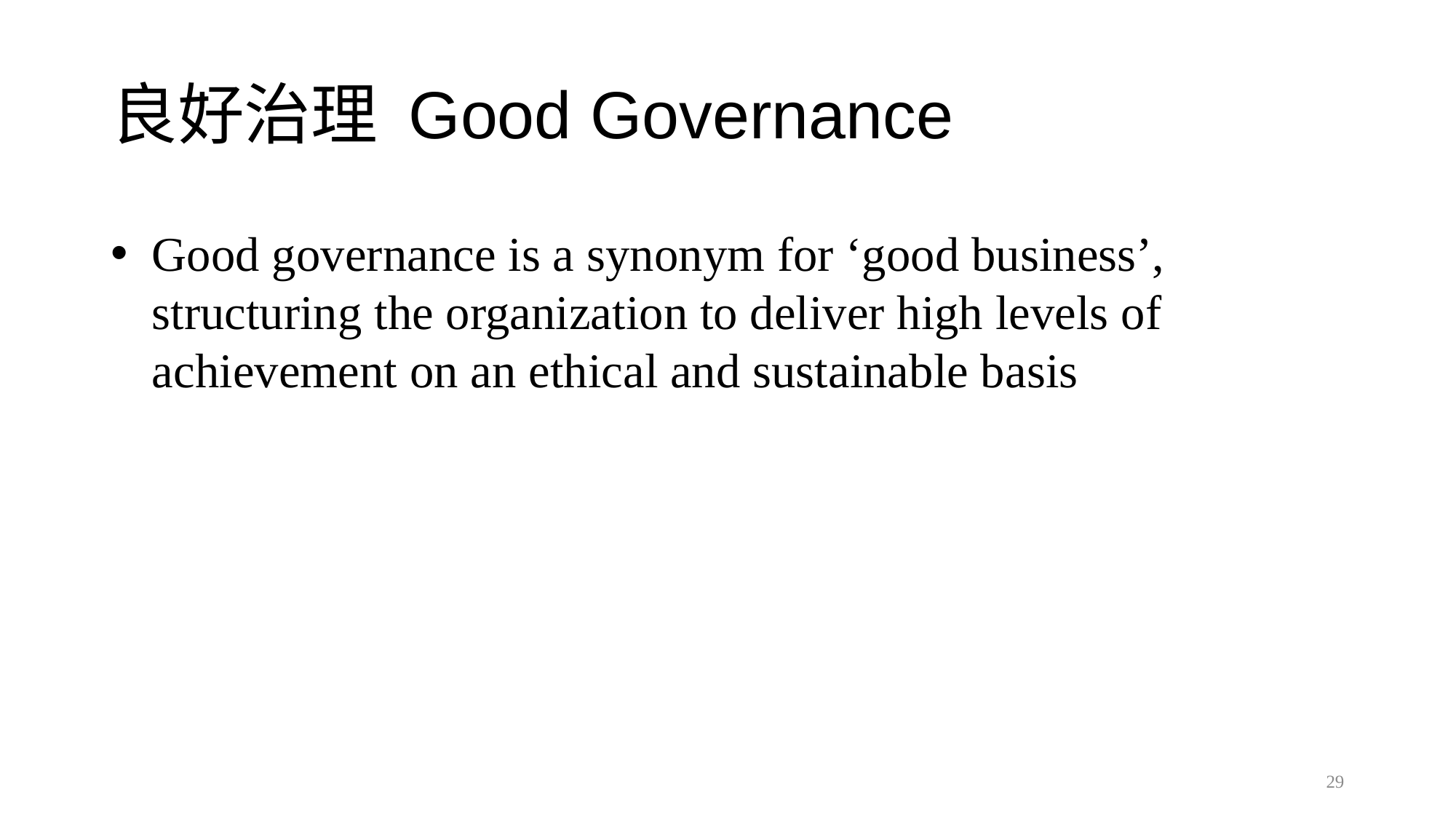

# 良好治理 Good Governance
Good governance is a synonym for ‘good business’, structuring the organization to deliver high levels of achievement on an ethical and sustainable basis
29